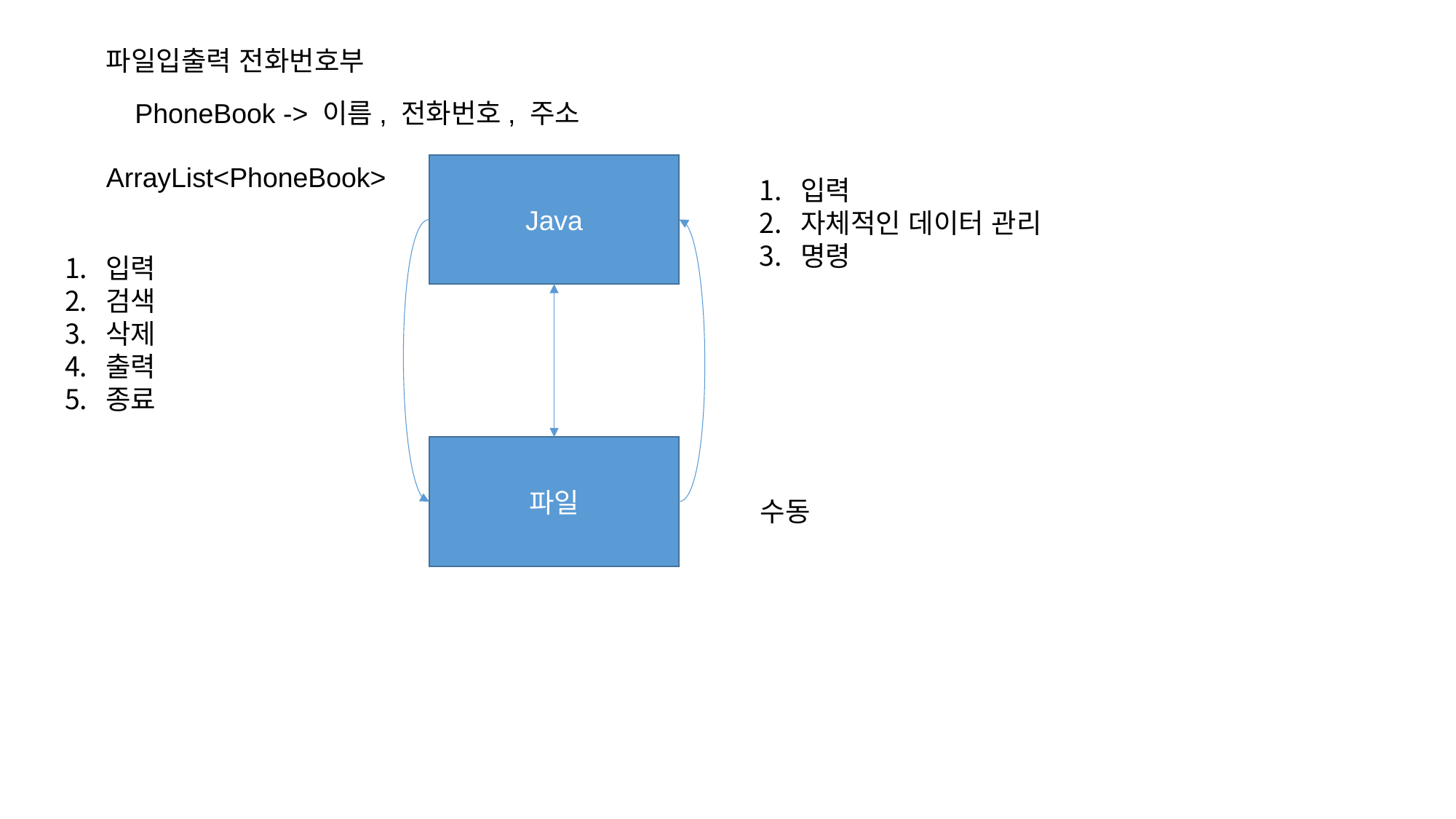

파일입출력 전화번호부
PhoneBook -> 이름, 전화번호, 주소
ArrayList<PhoneBook>
Java
입력
자체적인 데이터 관리
명령
입력
검색
삭제
출력
종료
파일
수동